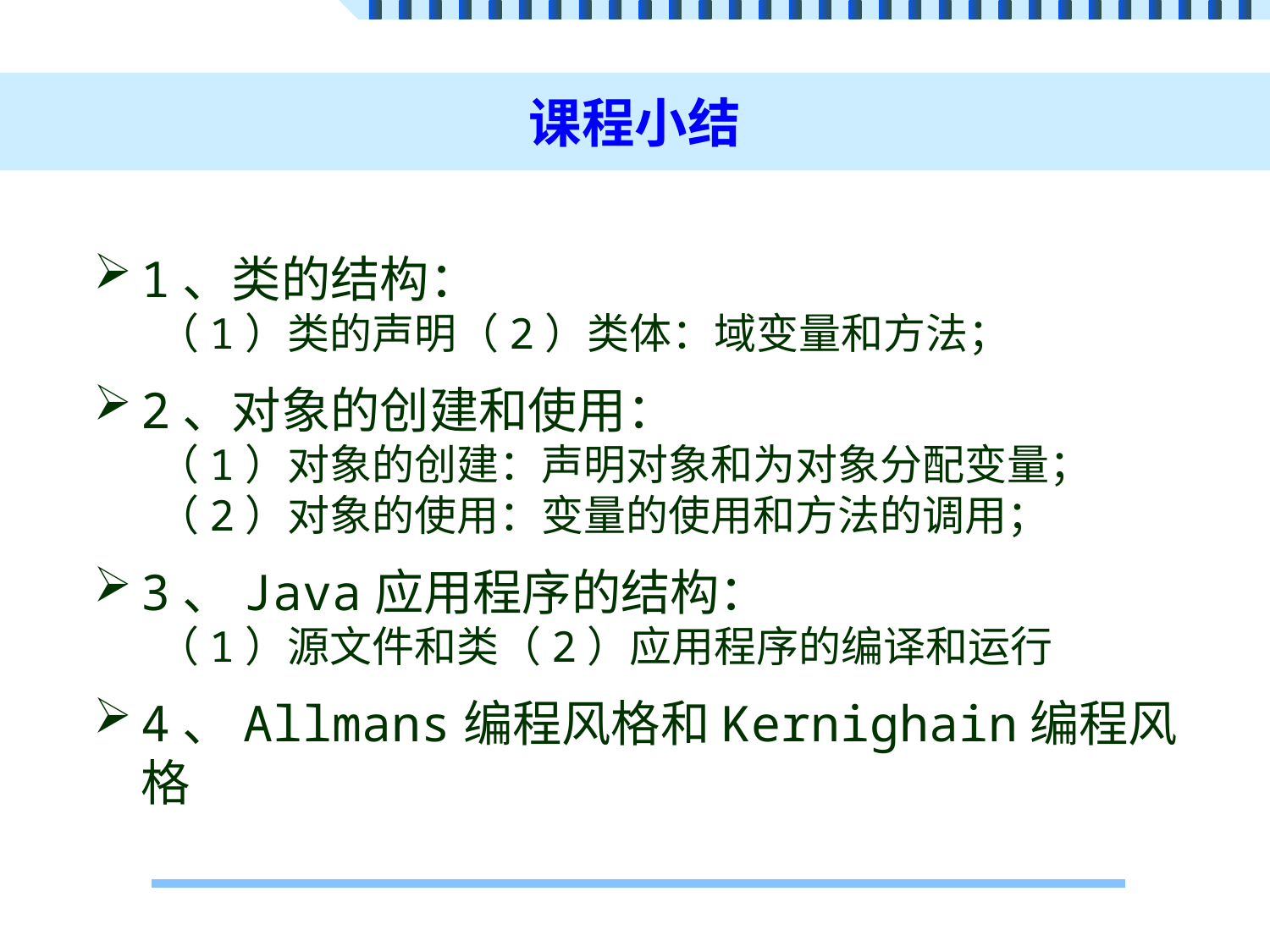

# 课程小结
1、类的结构：
（1）类的声明（2）类体：域变量和方法；
2、对象的创建和使用：
（1）对象的创建：声明对象和为对象分配变量；
（2）对象的使用：变量的使用和方法的调用；
3、Java应用程序的结构：
（1）源文件和类（2）应用程序的编译和运行
4、Allmans编程风格和Kernighain编程风格